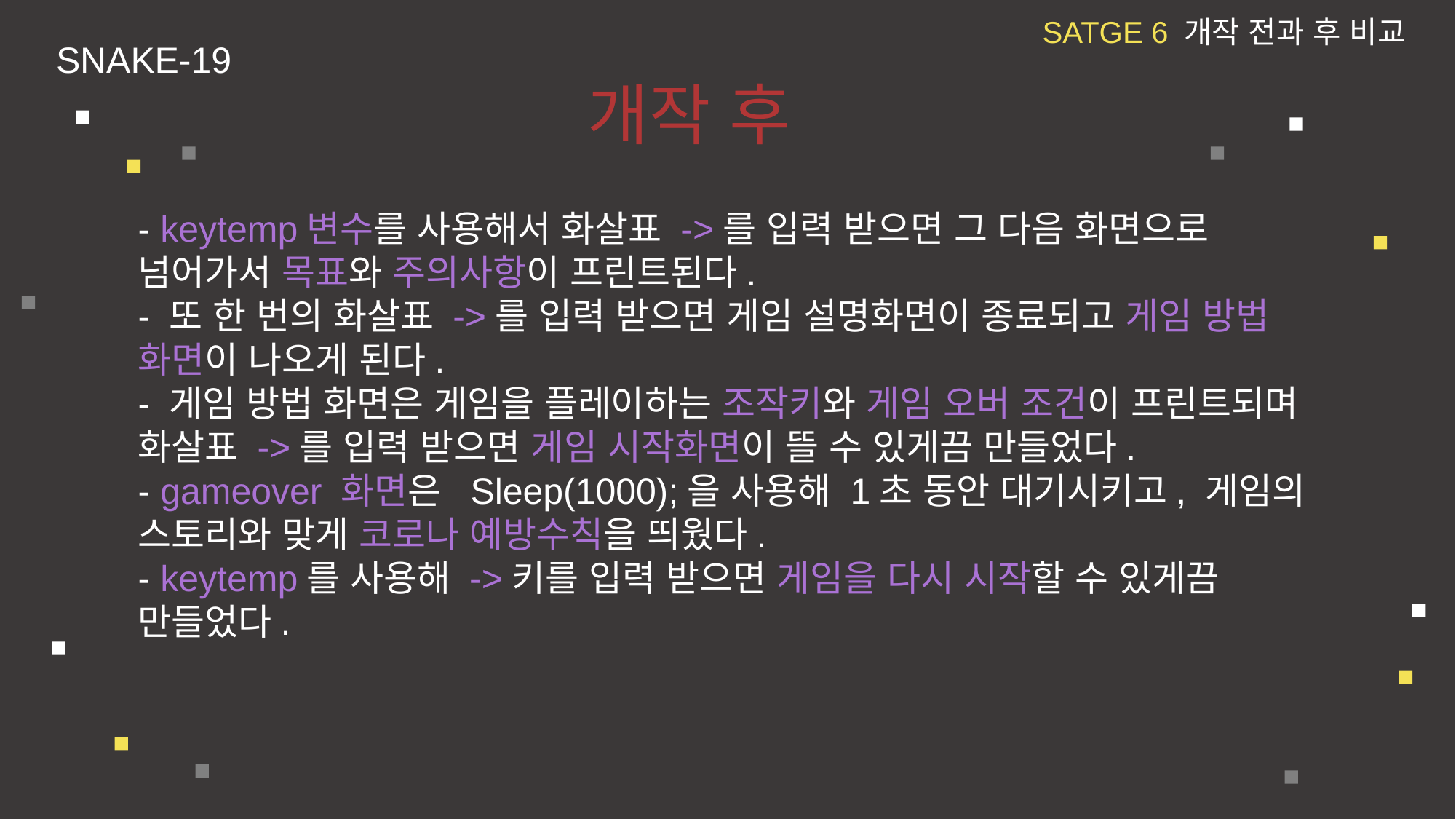

SATGE 6 개작 전과 후 비교
SNAKE-19
개작 후

- keytemp변수를 사용해서 화살표 ->를 입력 받으면 그 다음 화면으로 넘어가서 목표와 주의사항이 프린트된다.
- 또 한 번의 화살표 ->를 입력 받으면 게임 설명화면이 종료되고 게임 방법 화면이 나오게 된다.
- 게임 방법 화면은 게임을 플레이하는 조작키와 게임 오버 조건이 프린트되며 화살표 ->를 입력 받으면 게임 시작화면이 뜰 수 있게끔 만들었다.
- gameover 화면은  Sleep(1000);을 사용해 1초 동안 대기시키고, 게임의 스토리와 맞게 코로나 예방수칙을 띄웠다.
- keytemp를 사용해 ->키를 입력 받으면 게임을 다시 시작할 수 있게끔 만들었다.